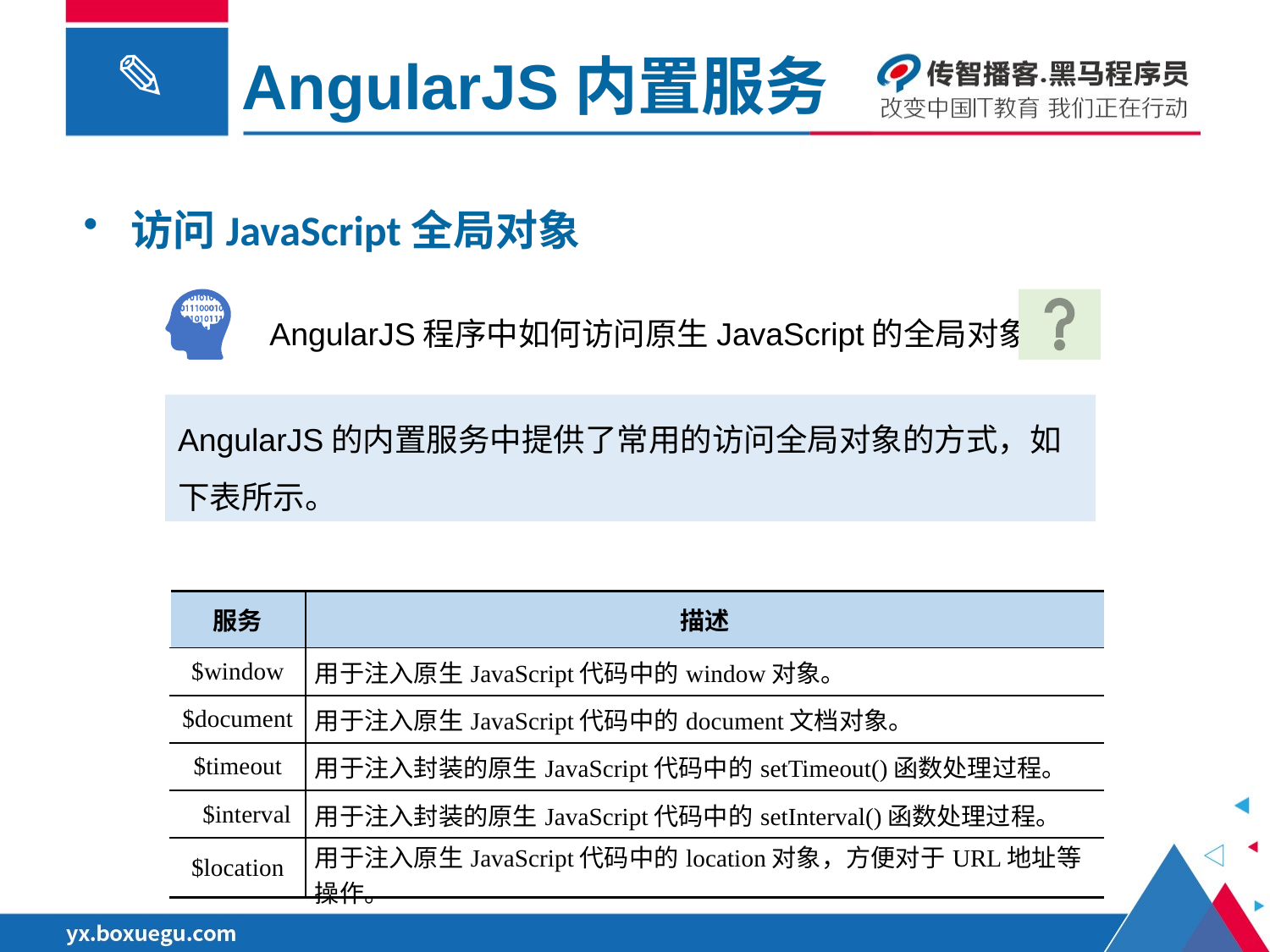

AngularJS内置服务
访问JavaScript全局对象

AngularJS程序中如何访问原生JavaScript的全局对象

AngularJS的内置服务中提供了常用的访问全局对象的方式，如下表所示。
| 服务 | 描述 |
| --- | --- |
| $window | 用于注入原生JavaScript代码中的window对象。 |
| $document | 用于注入原生JavaScript代码中的document文档对象。 |
| $timeout | 用于注入封装的原生JavaScript代码中的setTimeout()函数处理过程。 |
| $interval | 用于注入封装的原生JavaScript代码中的setInterval()函数处理过程。 |
| $location | 用于注入原生JavaScript代码中的location对象，方便对于URL地址等操作。 |